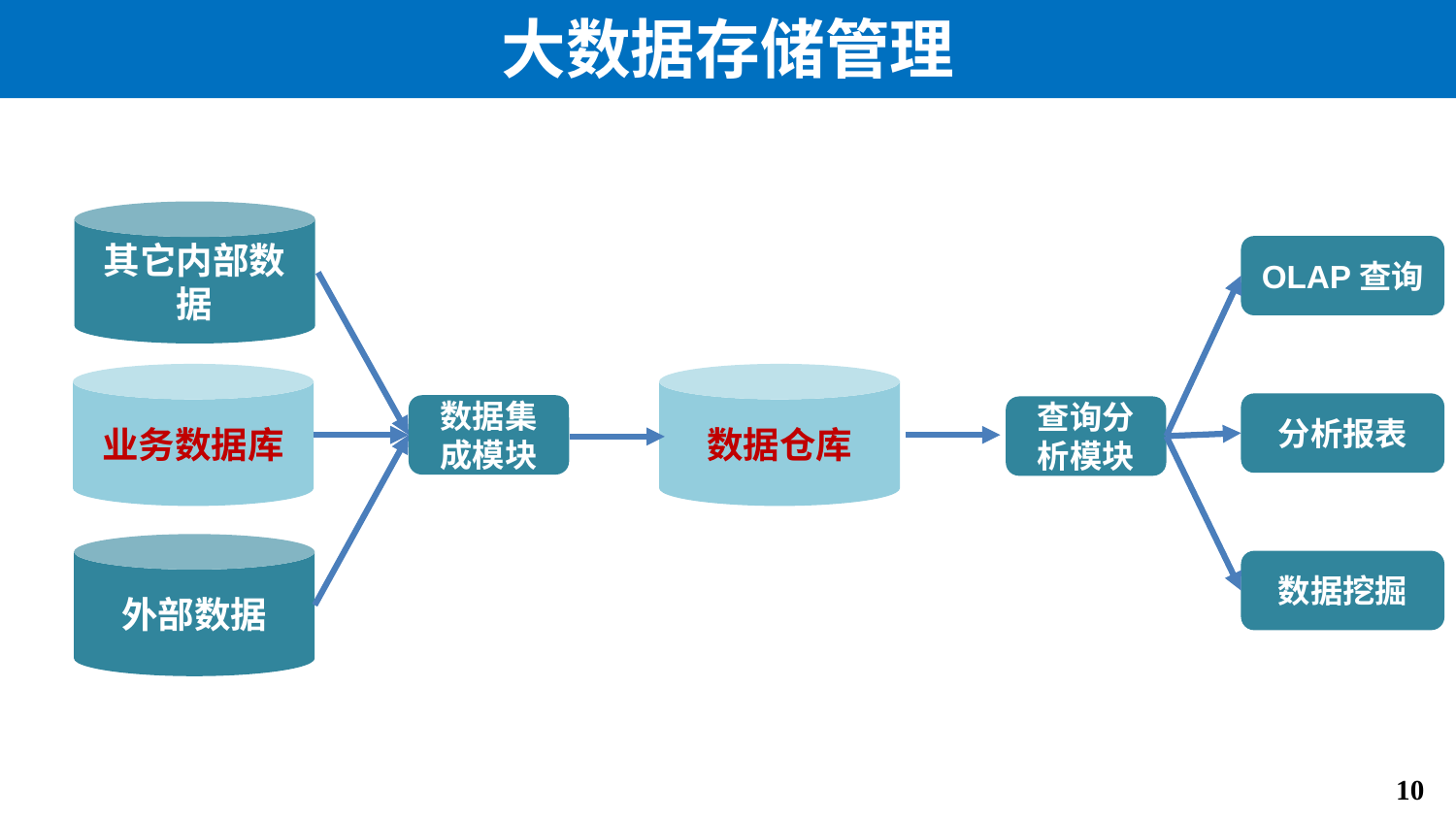

# 大数据存储管理
其它内部数据
OLAP查询
业务数据库
数据仓库
分析报表
数据集成模块
查询分析模块
外部数据
数据挖掘